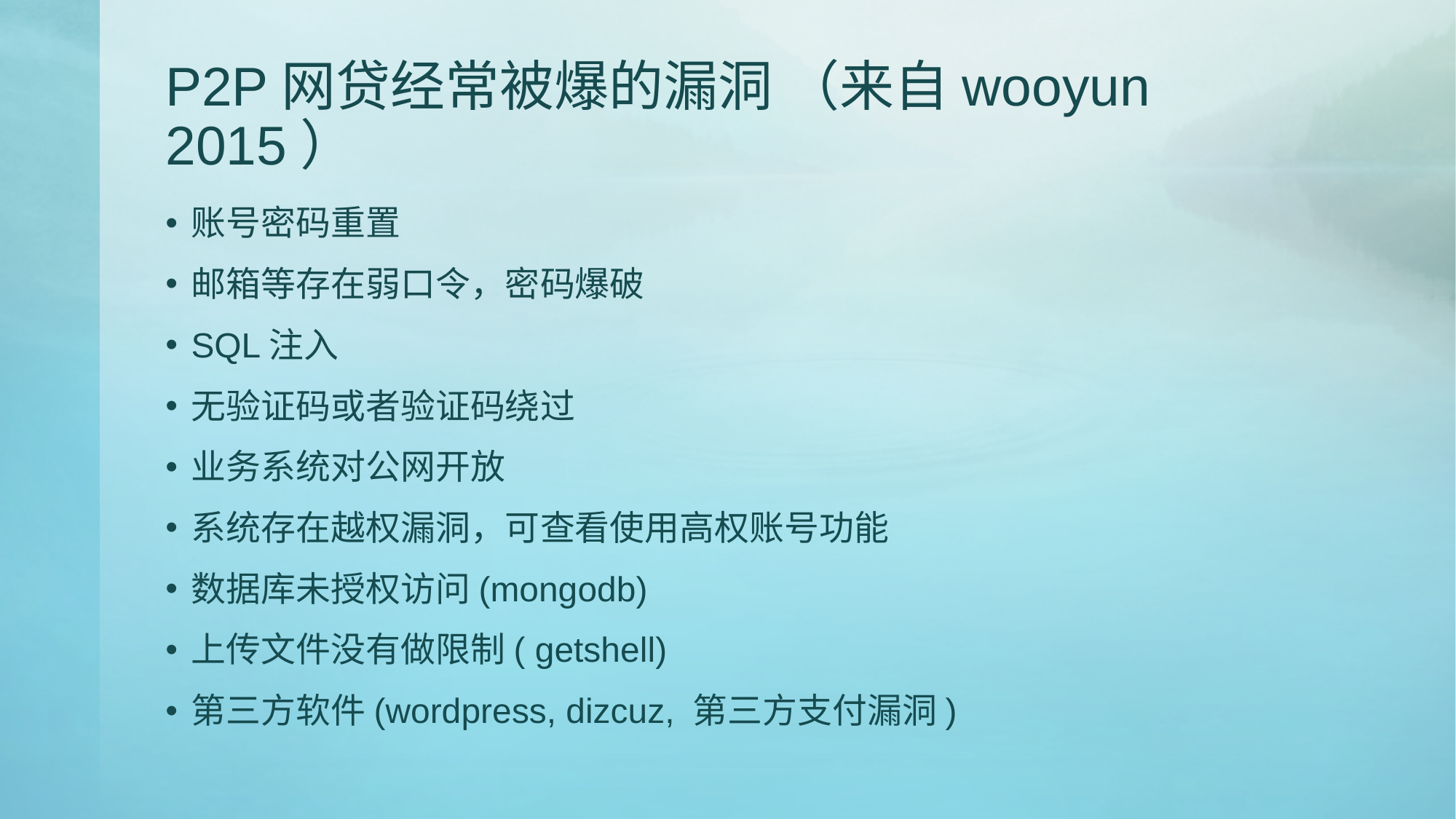

# P2P网贷经常被爆的漏洞 （来自wooyun 2015）
账号密码重置
邮箱等存在弱口令，密码爆破
SQL注入
无验证码或者验证码绕过
业务系统对公网开放
系统存在越权漏洞，可查看使用高权账号功能
数据库未授权访问(mongodb)
上传文件没有做限制( getshell)
第三方软件(wordpress, dizcuz, 第三方支付漏洞)